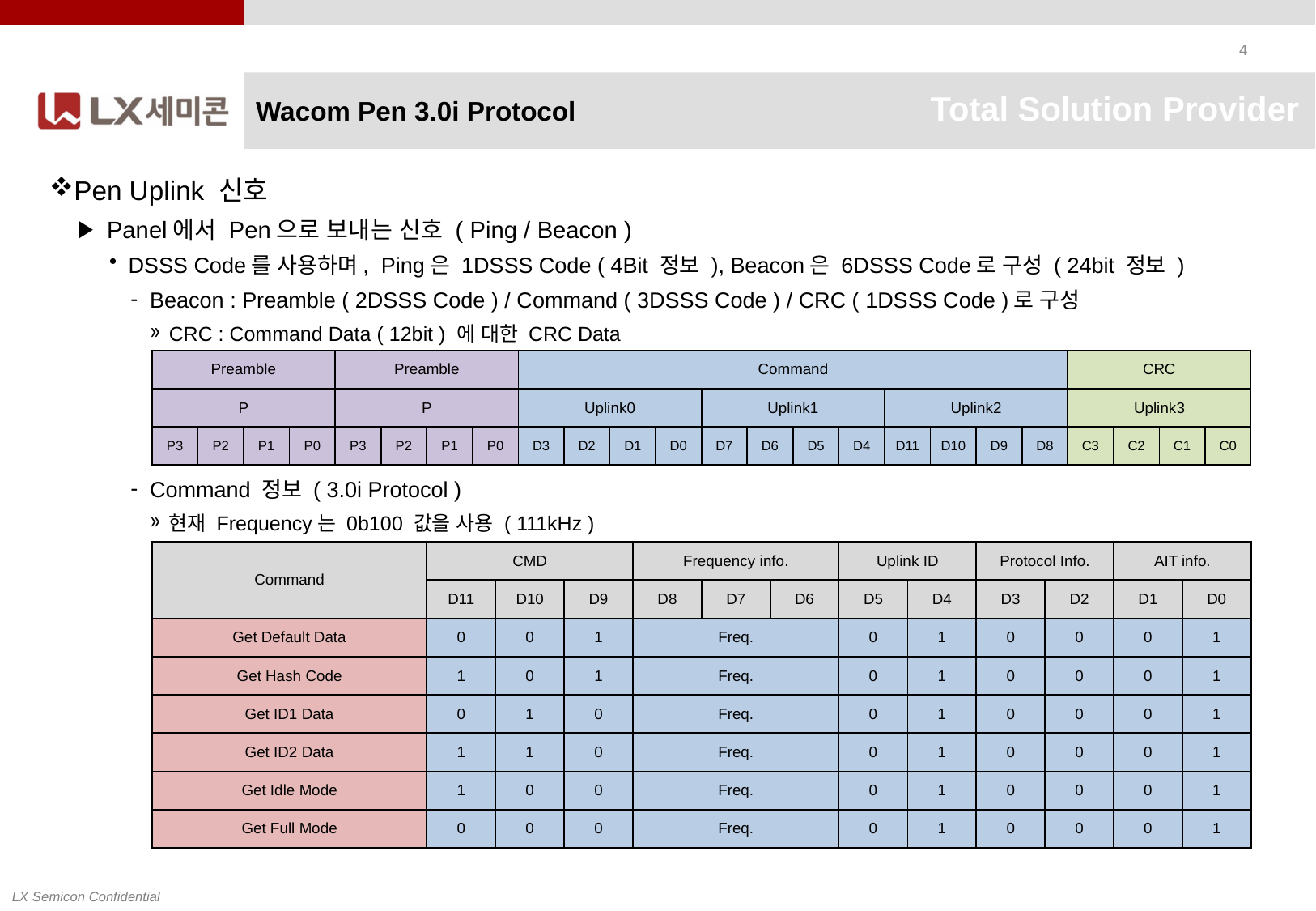

# Wacom Pen 3.0i Protocol
Pen Uplink 신호
Panel에서 Pen으로 보내는 신호 ( Ping / Beacon )
DSSS Code를 사용하며,  Ping은 1DSSS Code ( 4Bit 정보 ), Beacon은 6DSSS Code로 구성 ( 24bit 정보 )
Beacon : Preamble ( 2DSSS Code ) / Command ( 3DSSS Code ) / CRC ( 1DSSS Code )로 구성
CRC : Command Data ( 12bit ) 에 대한 CRC Data

Command 정보 ( 3.0i Protocol )
현재 Frequency는 0b100 값을 사용 ( 111kHz )
| Preamble |  |  |  | Preamble |  |  |  | Command |  |  |  |  |  |  |  |  |  |  |  | CRC |  |  |  |
| --- | --- | --- | --- | --- | --- | --- | --- | --- | --- | --- | --- | --- | --- | --- | --- | --- | --- | --- | --- | --- | --- | --- | --- |
| P |  |  |  | P |  |  |  | Uplink0 |  |  |  | Uplink1 |  |  |  | Uplink2 |  |  |  | Uplink3 |  |  |  |
| P3 | P2 | P1 | P0 | P3 | P2 | P1 | P0 | D3 | D2 | D1 | D0 | D7 | D6 | D5 | D4 | D11 | D10 | D9 | D8 | C3 | C2 | C1 | C0 |
| Command | CMD |  |  | Frequency info. |  |  | Uplink ID |  | Protocol Info. |  | AIT info. |  |
| --- | --- | --- | --- | --- | --- | --- | --- | --- | --- | --- | --- | --- |
|  | D11 | D10 | D9 | D8 | D7 | D6 | D5 | D4 | D3 | D2 | D1 | D0 |
| Get Default Data | 0 | 0 | 1 | Freq. |  |  | 0 | 1 | 0 | 0 | 0 | 1 |
| Get Hash Code | 1 | 0 | 1 | Freq. |  |  | 0 | 1 | 0 | 0 | 0 | 1 |
| Get ID1 Data | 0 | 1 | 0 | Freq. |  |  | 0 | 1 | 0 | 0 | 0 | 1 |
| Get ID2 Data | 1 | 1 | 0 | Freq. |  |  | 0 | 1 | 0 | 0 | 0 | 1 |
| Get Idle Mode | 1 | 0 | 0 | Freq. |  |  | 0 | 1 | 0 | 0 | 0 | 1 |
| Get Full Mode | 0 | 0 | 0 | Freq. |  |  | 0 | 1 | 0 | 0 | 0 | 1 |